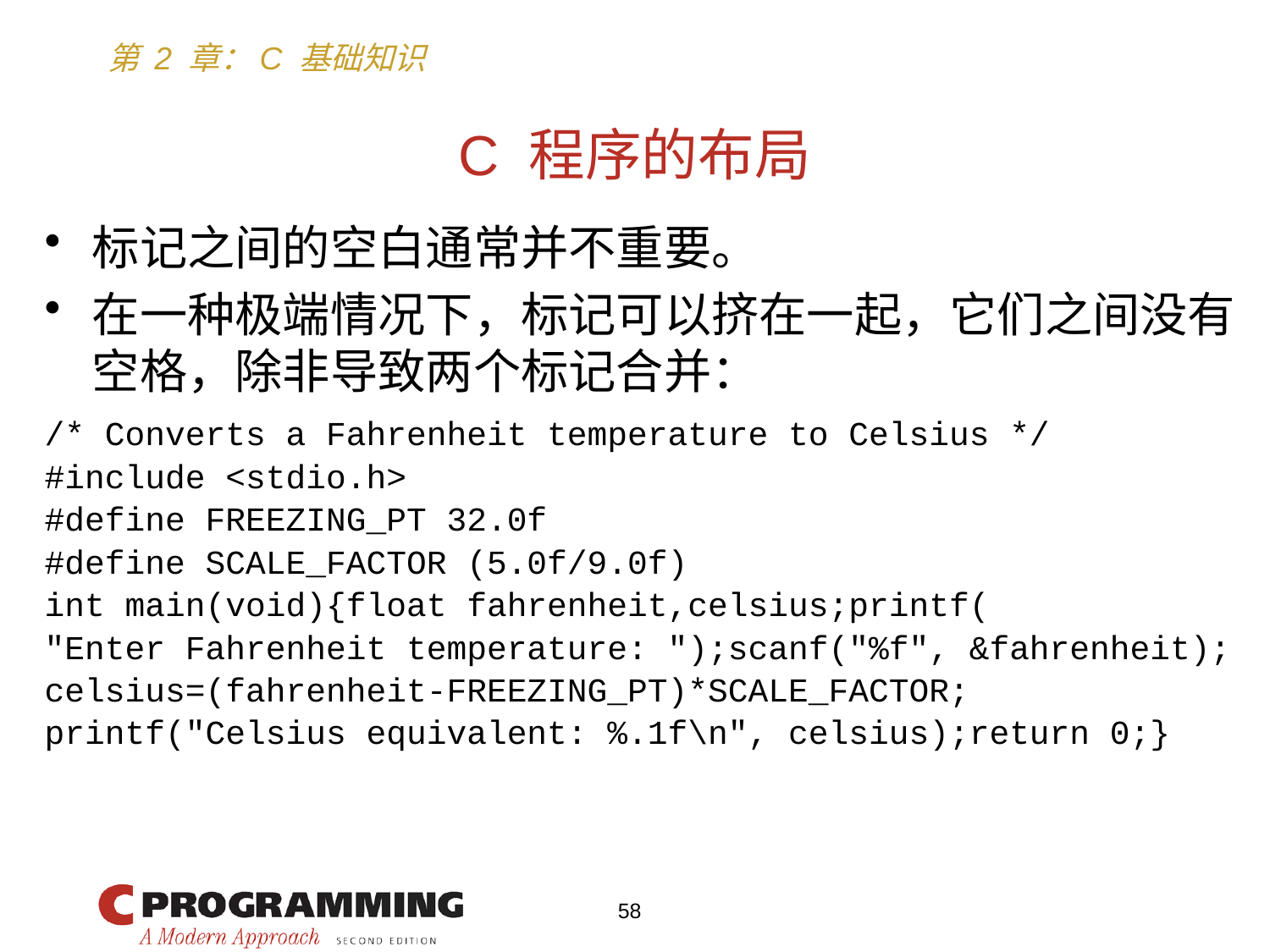

# C 程序的布局
标记之间的空白通常并不重要。
在一种极端情况下，标记可以挤在一起，它们之间没有空格，除非导致两个标记合并：
/* Converts a Fahrenheit temperature to Celsius */
#include <stdio.h>
#define FREEZING_PT 32.0f
#define SCALE_FACTOR (5.0f/9.0f)
int main(void){float fahrenheit,celsius;printf(
"Enter Fahrenheit temperature: ");scanf("%f", &fahrenheit);
celsius=(fahrenheit-FREEZING_PT)*SCALE_FACTOR;
printf("Celsius equivalent: %.1f\n", celsius);return 0;}
58